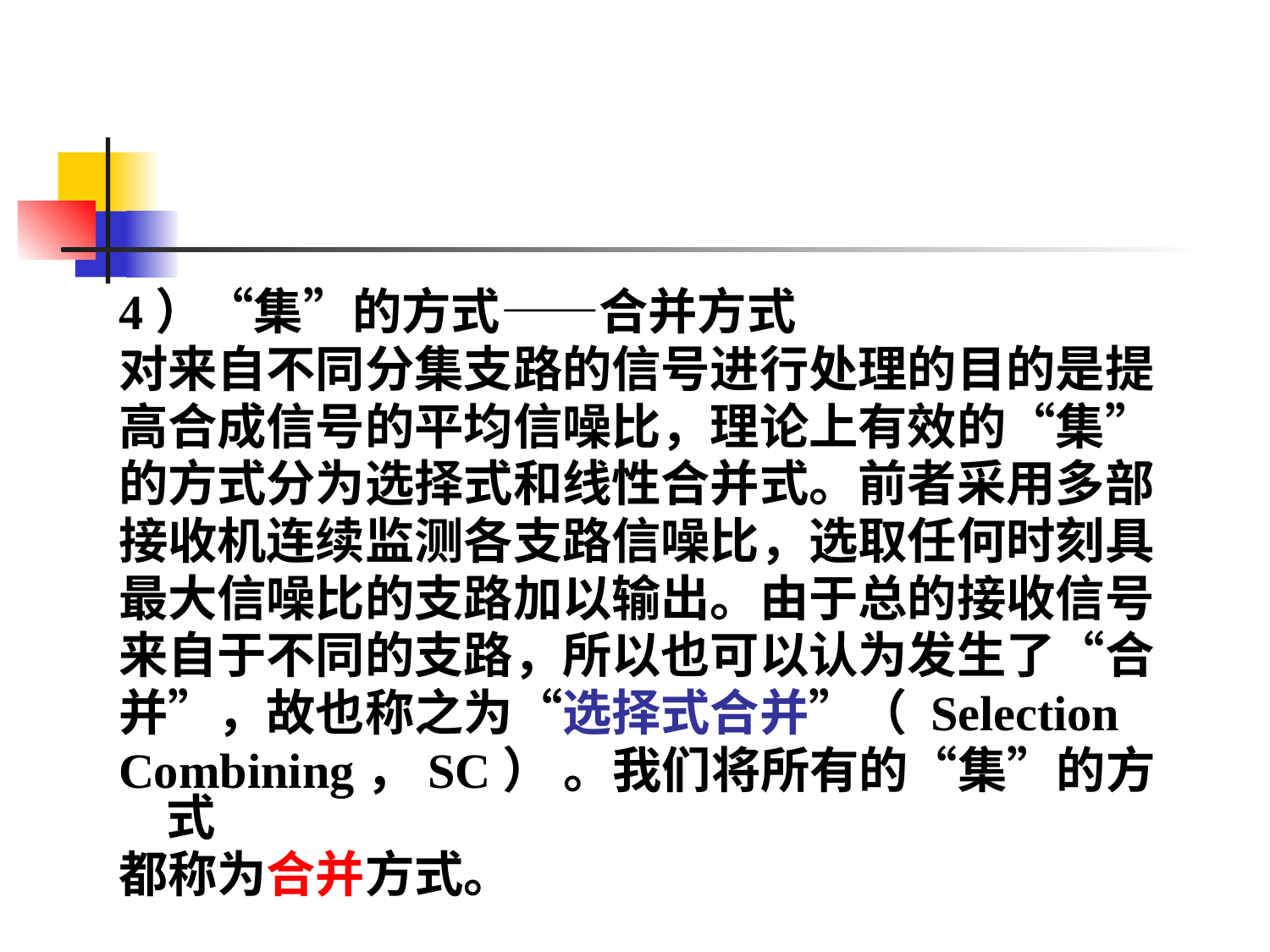

#
4）“集”的方式——合并方式
对来自不同分集支路的信号进行处理的目的是提
高合成信号的平均信噪比，理论上有效的“集”
的方式分为选择式和线性合并式。前者采用多部
接收机连续监测各支路信噪比，选取任何时刻具
最大信噪比的支路加以输出。由于总的接收信号
来自于不同的支路，所以也可以认为发生了“合
并”，故也称之为“选择式合并”（ Selection
Combining，SC） 。我们将所有的“集”的方式
都称为合并方式。